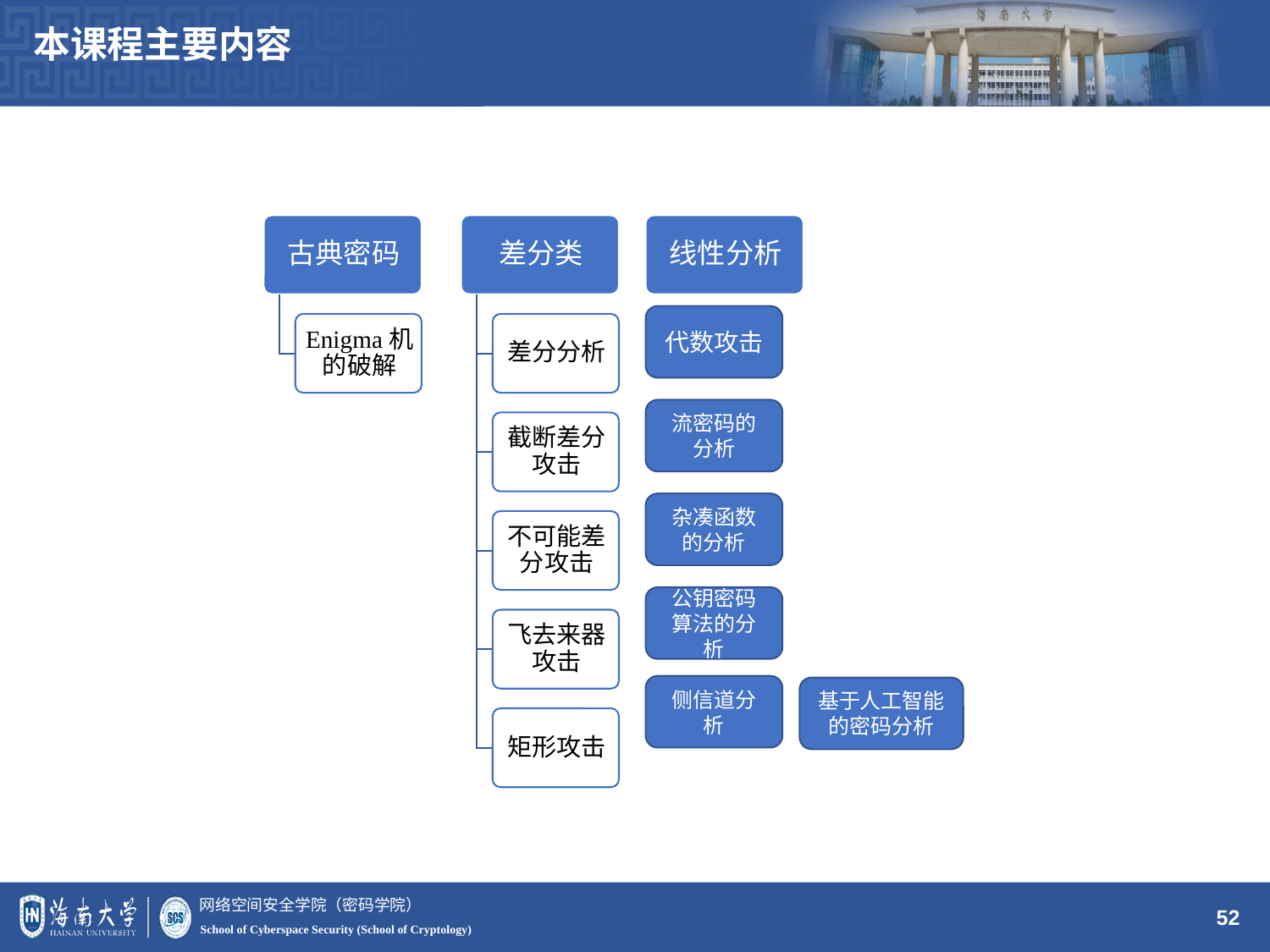

本课程主要内容
古典密码
Enigma机的破解
差分类
差分分析
截断差分攻击
不可能差分攻击
飞去来器攻击
矩形攻击
线性分析

代数攻击
流密码的分析
杂凑函数的分析
公钥密码算法的分析
侧信道分析
基于人工智能的密码分析
52